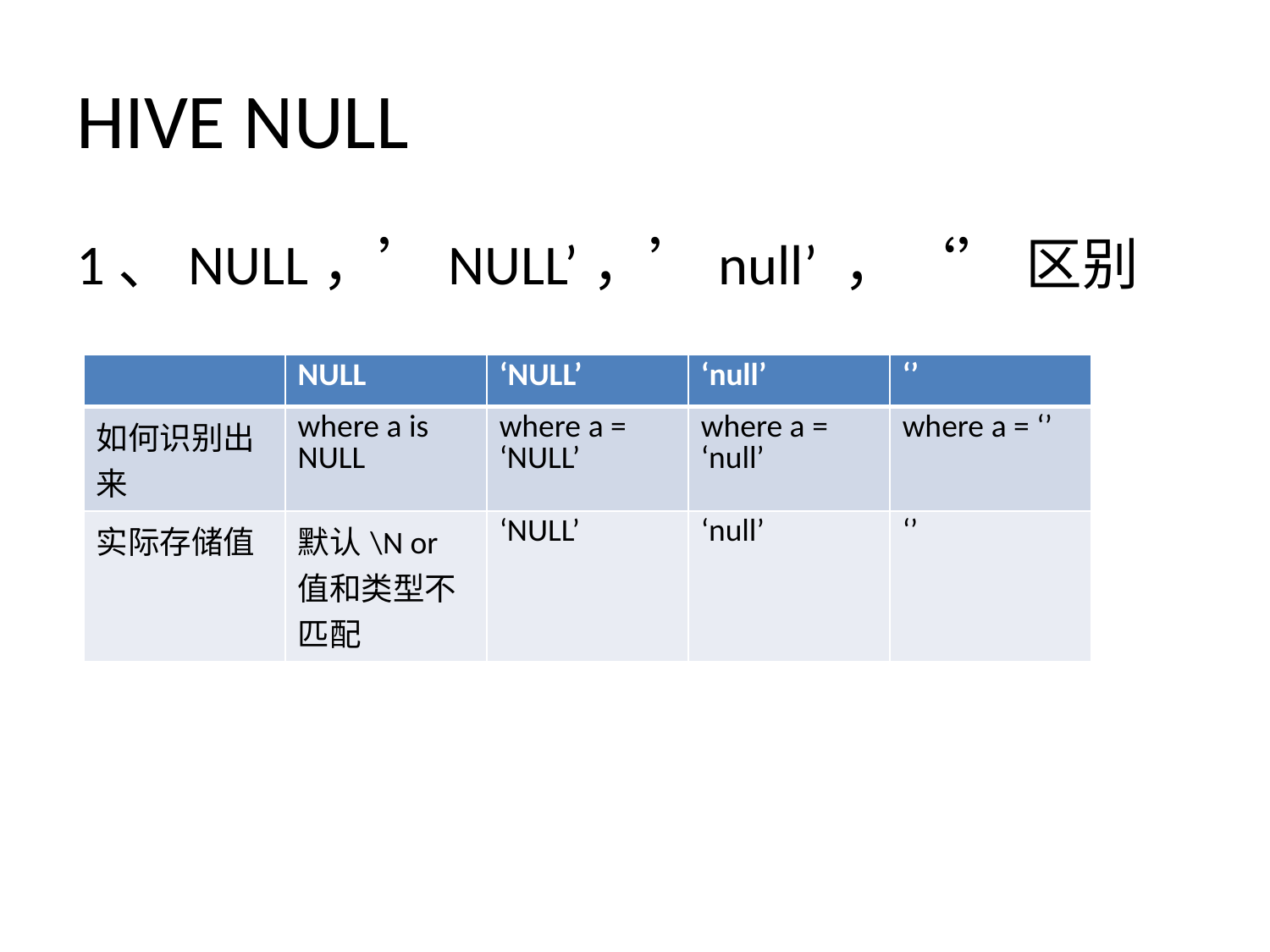

# HIVE NULL
1、NULL，’NULL’，’null’ ，‘’ 区别

|  | NULL | ‘NULL’ | ‘null’ | ‘’ |
| --- | --- | --- | --- | --- |
| 如何识别出来 | where a is NULL | where a = ‘NULL’ | where a = ‘null’ | where a = ‘’ |
| 实际存储值 | 默认\N or 值和类型不匹配 | ‘NULL’ | ‘null’ | ‘’ |